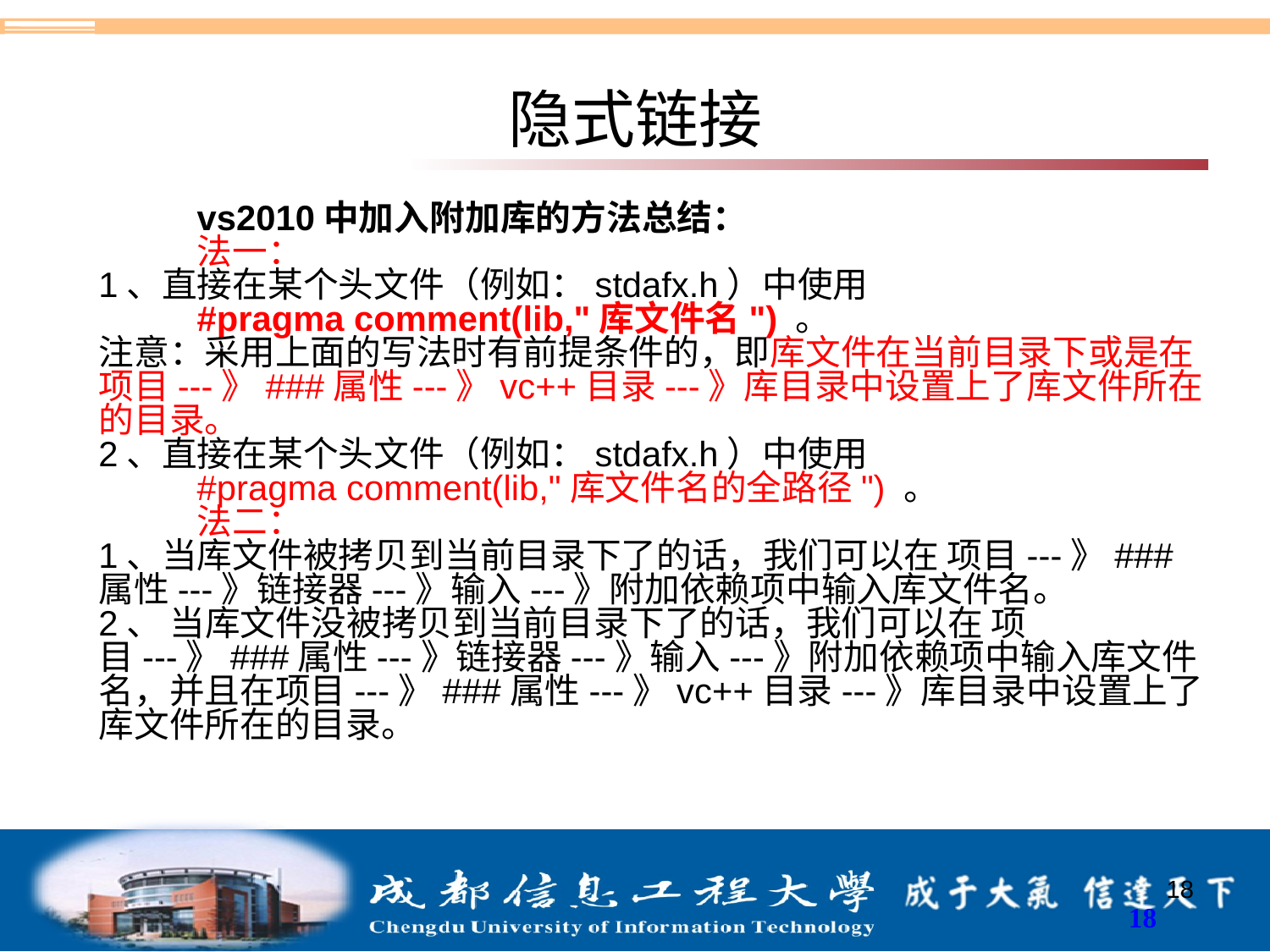

# 隐式链接
vs2010中加入附加库的方法总结：
法一：
1、直接在某个头文件（例如：stdafx.h）中使用
#pragma comment(lib,"库文件名") 。
注意：采用上面的写法时有前提条件的，即库文件在当前目录下或是在项目---》###属性---》vc++目录---》库目录中设置上了库文件所在的目录。 
2、直接在某个头文件（例如：stdafx.h）中使用
#pragma comment(lib,"库文件名的全路径") 。
法二：
1、当库文件被拷贝到当前目录下了的话，我们可以在 项目---》###属性---》链接器---》输入---》附加依赖项中输入库文件名。
2、 当库文件没被拷贝到当前目录下了的话，我们可以在 项目---》###属性---》链接器---》输入---》附加依赖项中输入库文件名，并且在项目---》###属性---》vc++目录---》库目录中设置上了库文件所在的目录。